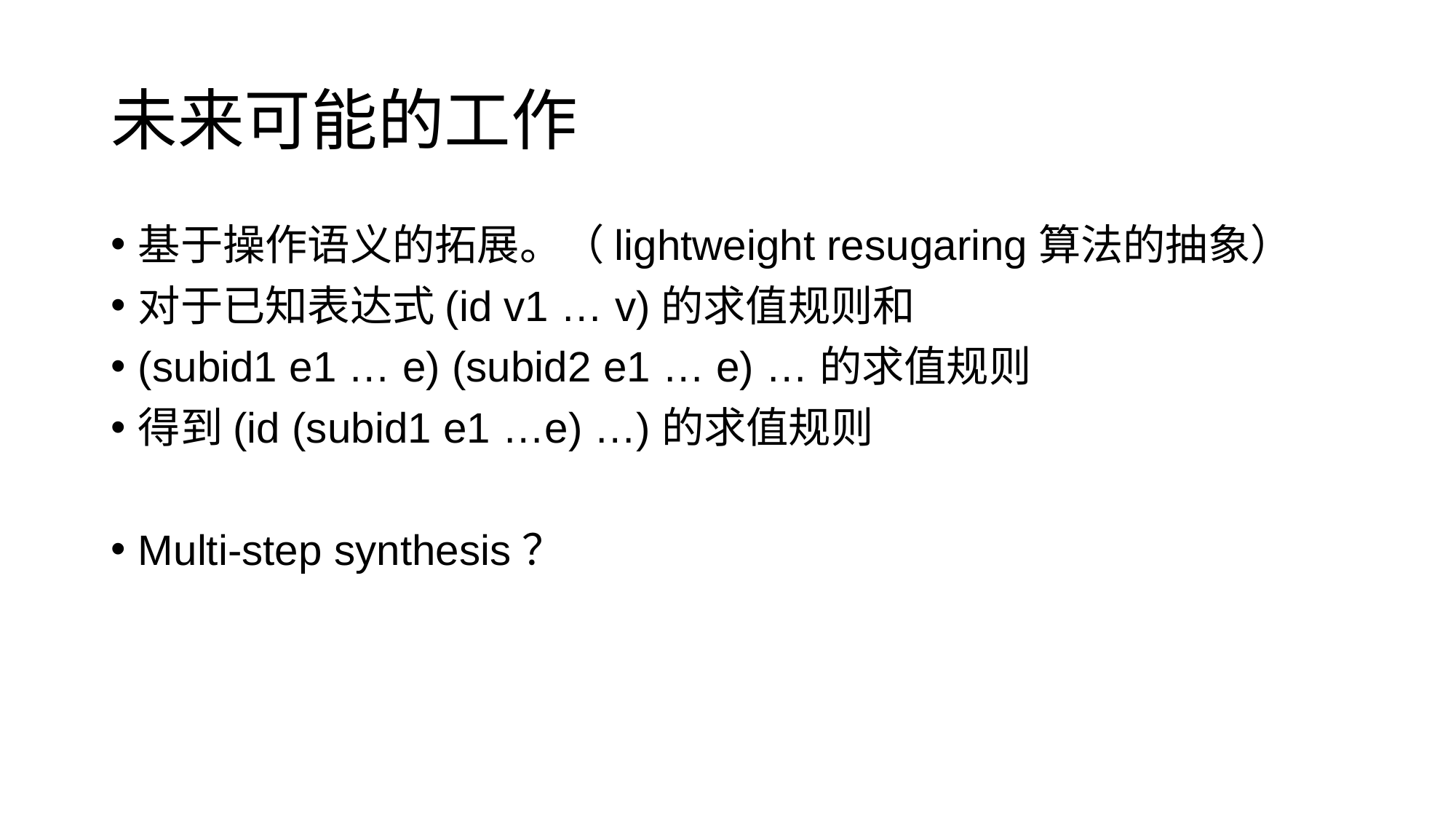

# 未来可能的工作
基于操作语义的拓展。（lightweight resugaring算法的抽象）
对于已知表达式(id v1 … v)的求值规则和
(subid1 e1 … e) (subid2 e1 … e) …的求值规则
得到(id (subid1 e1 …e) …)的求值规则

Multi-step synthesis？